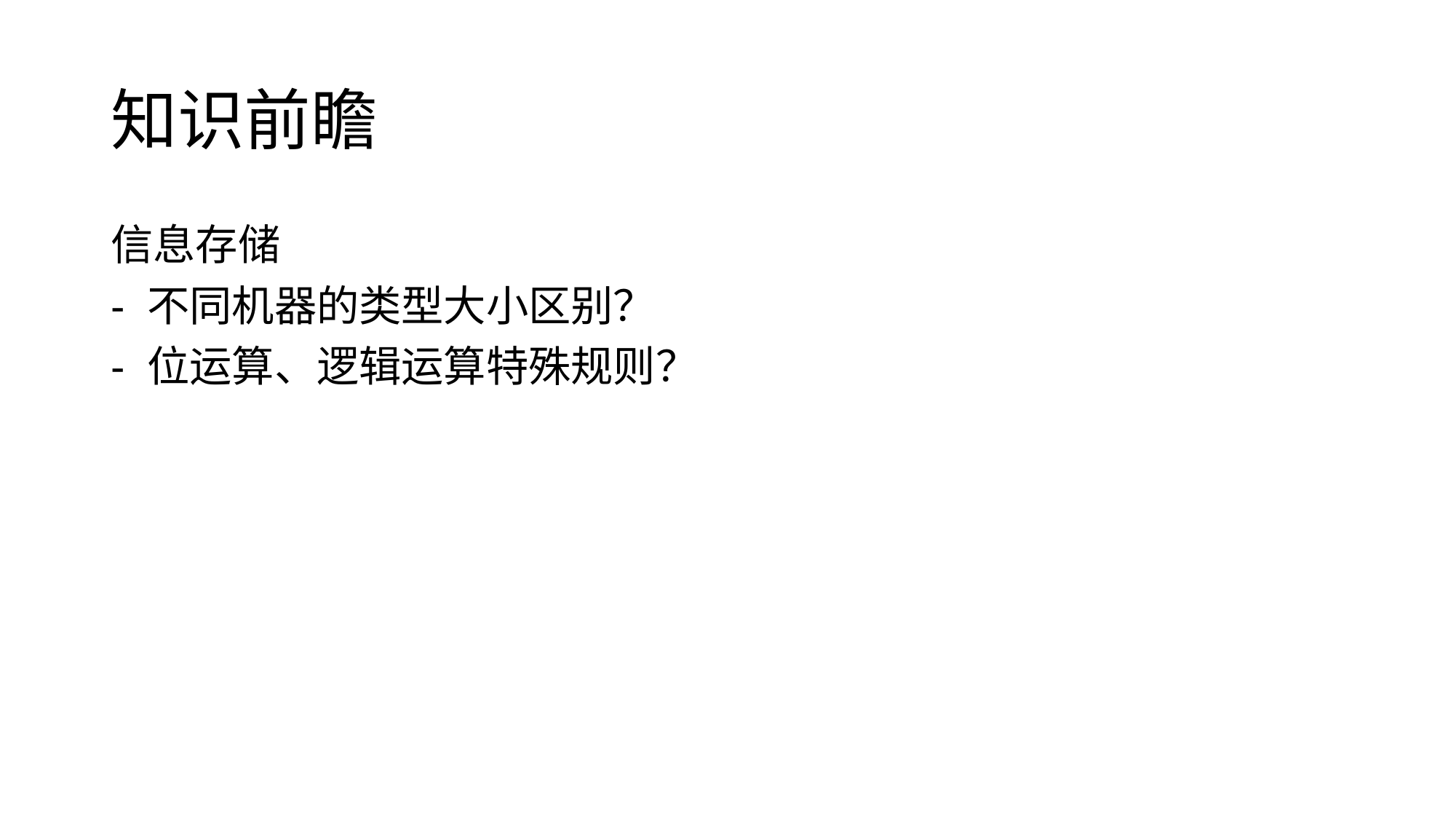

# 知识前瞻
信息存储
- 不同机器的类型大小区别？
- 位运算、逻辑运算特殊规则？